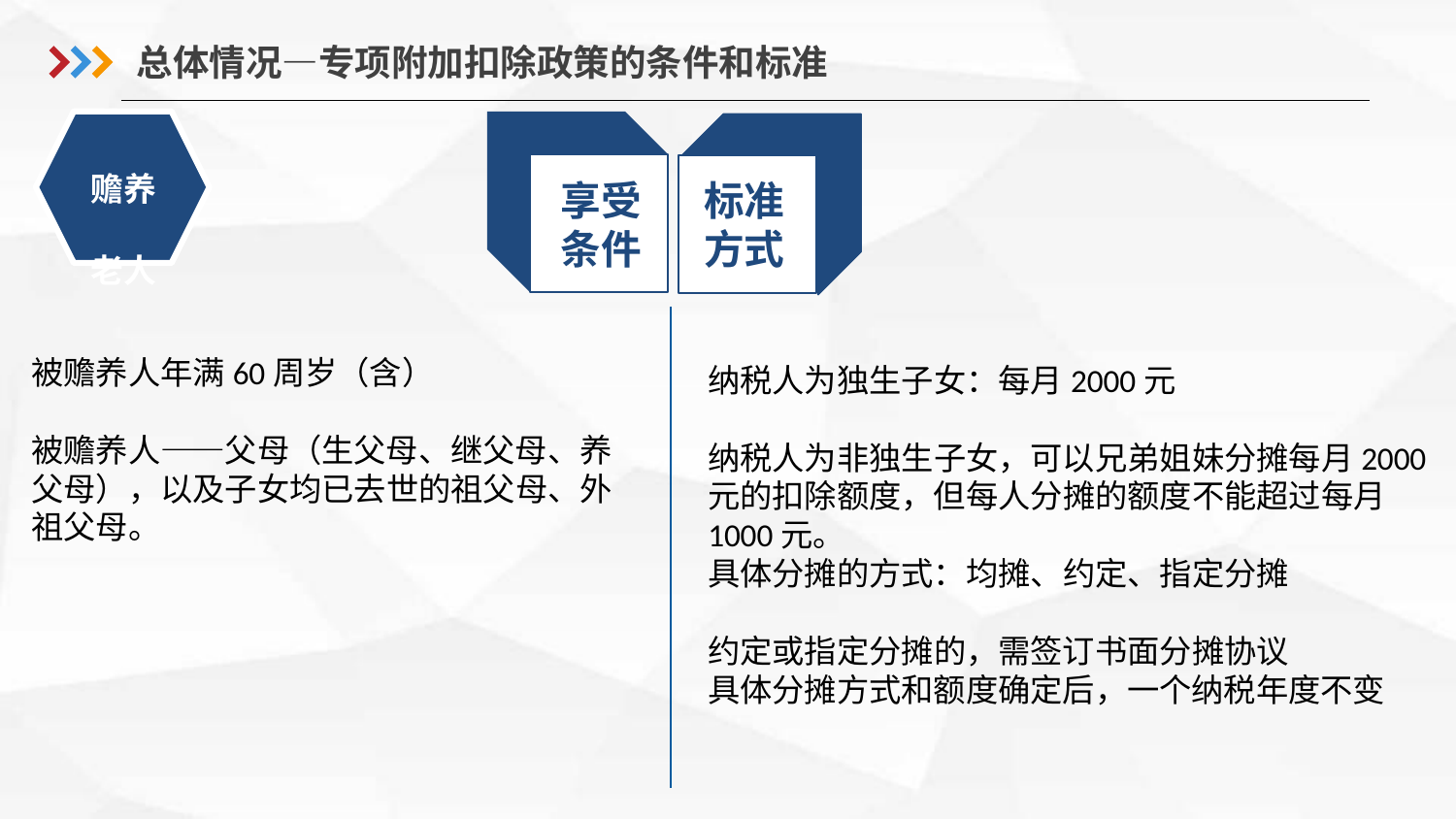

总体情况—专项附加扣除政策的条件和标准

赡养
老人

享受
条件

标准
方式

被赡养人年满60周岁（含）

被赡养人——父母（生父母、继父母、养父母），以及子女均已去世的祖父母、外祖父母。

纳税人为独生子女：每月2000元

纳税人为非独生子女，可以兄弟姐妹分摊每月2000元的扣除额度，但每人分摊的额度不能超过每月1000元。
具体分摊的方式：均摊、约定、指定分摊

约定或指定分摊的，需签订书面分摊协议
具体分摊方式和额度确定后，一个纳税年度不变